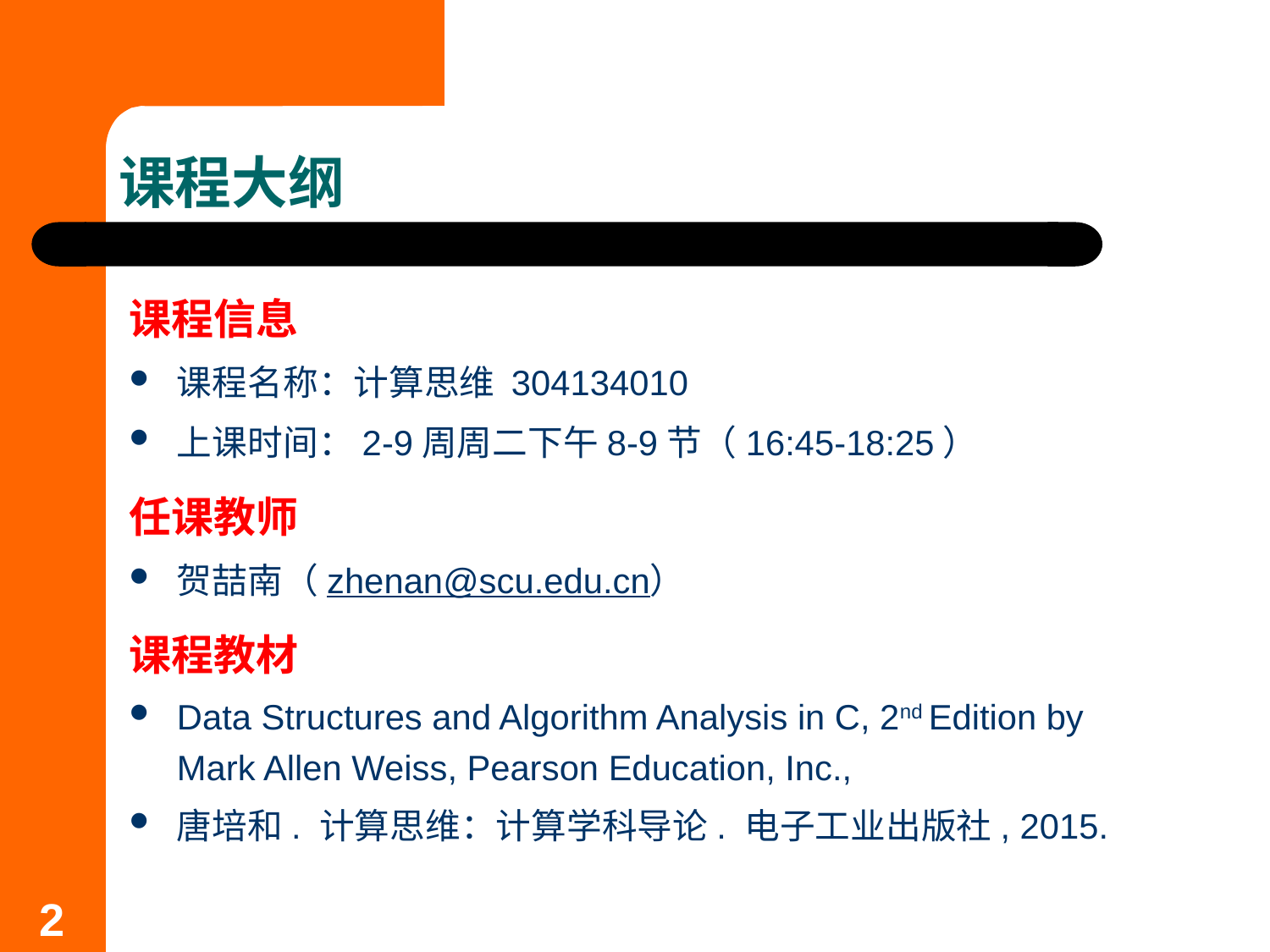

# 课程大纲
课程信息
课程名称：计算思维 304134010
上课时间：2-9周周二下午8-9节（16:45-18:25）
任课教师
贺喆南（zhenan@scu.edu.cn）
课程教材
Data Structures and Algorithm Analysis in C, 2nd Edition by Mark Allen Weiss, Pearson Education, Inc.,
唐培和. 计算思维：计算学科导论. 电子工业出版社, 2015.

2